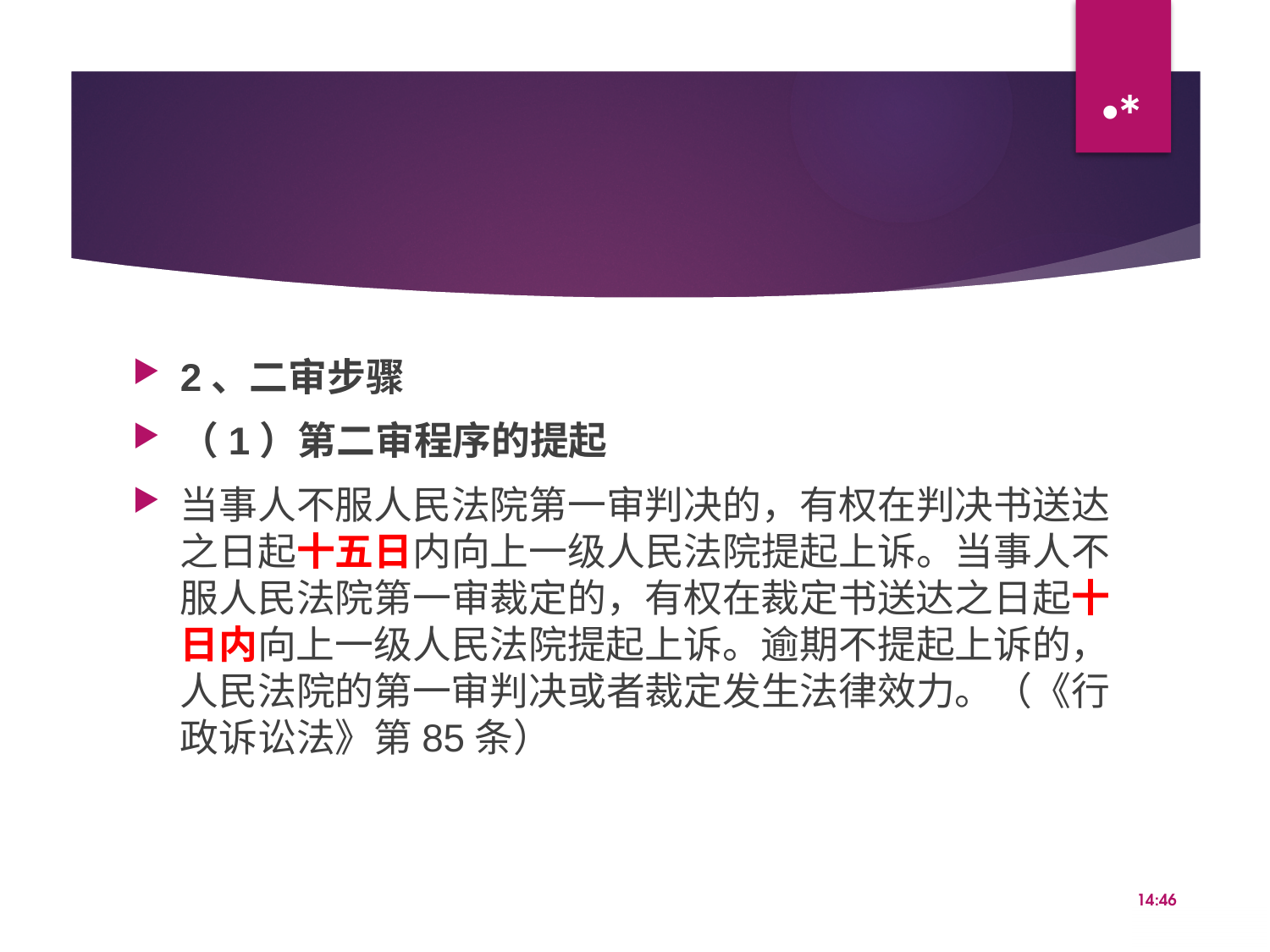

*
#
2、二审步骤
（1）第二审程序的提起
当事人不服人民法院第一审判决的，有权在判决书送达之日起十五日内向上一级人民法院提起上诉。当事人不服人民法院第一审裁定的，有权在裁定书送达之日起十日内向上一级人民法院提起上诉。逾期不提起上诉的，人民法院的第一审判决或者裁定发生法律效力。（《行政诉讼法》第85条）

14:46